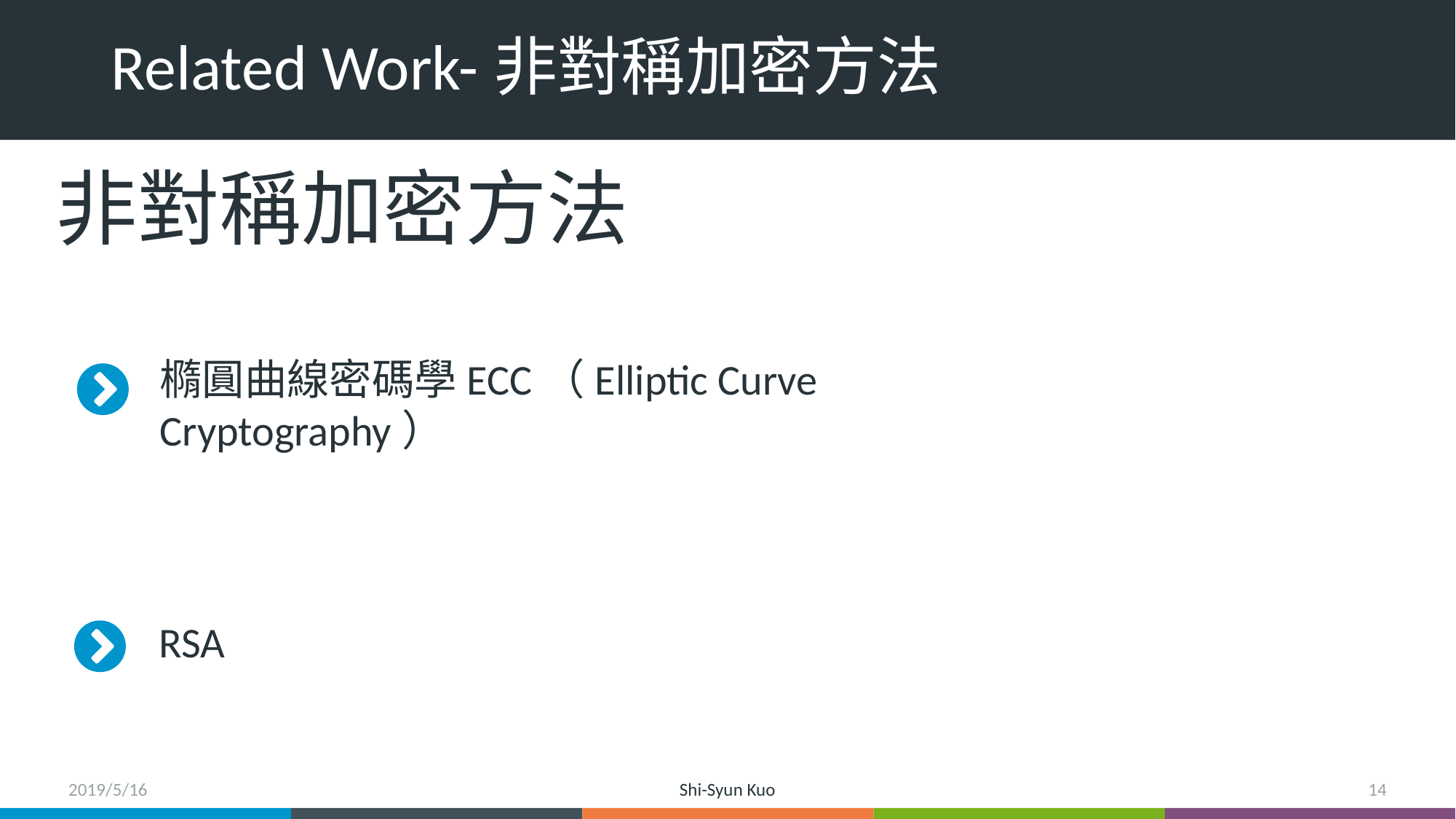

# Related Work-非對稱加密方法
非對稱加密方法
橢圓曲線密碼學ECC（Elliptic Curve Cryptography）

RSA

2019/5/16
Shi-Syun Kuo
14